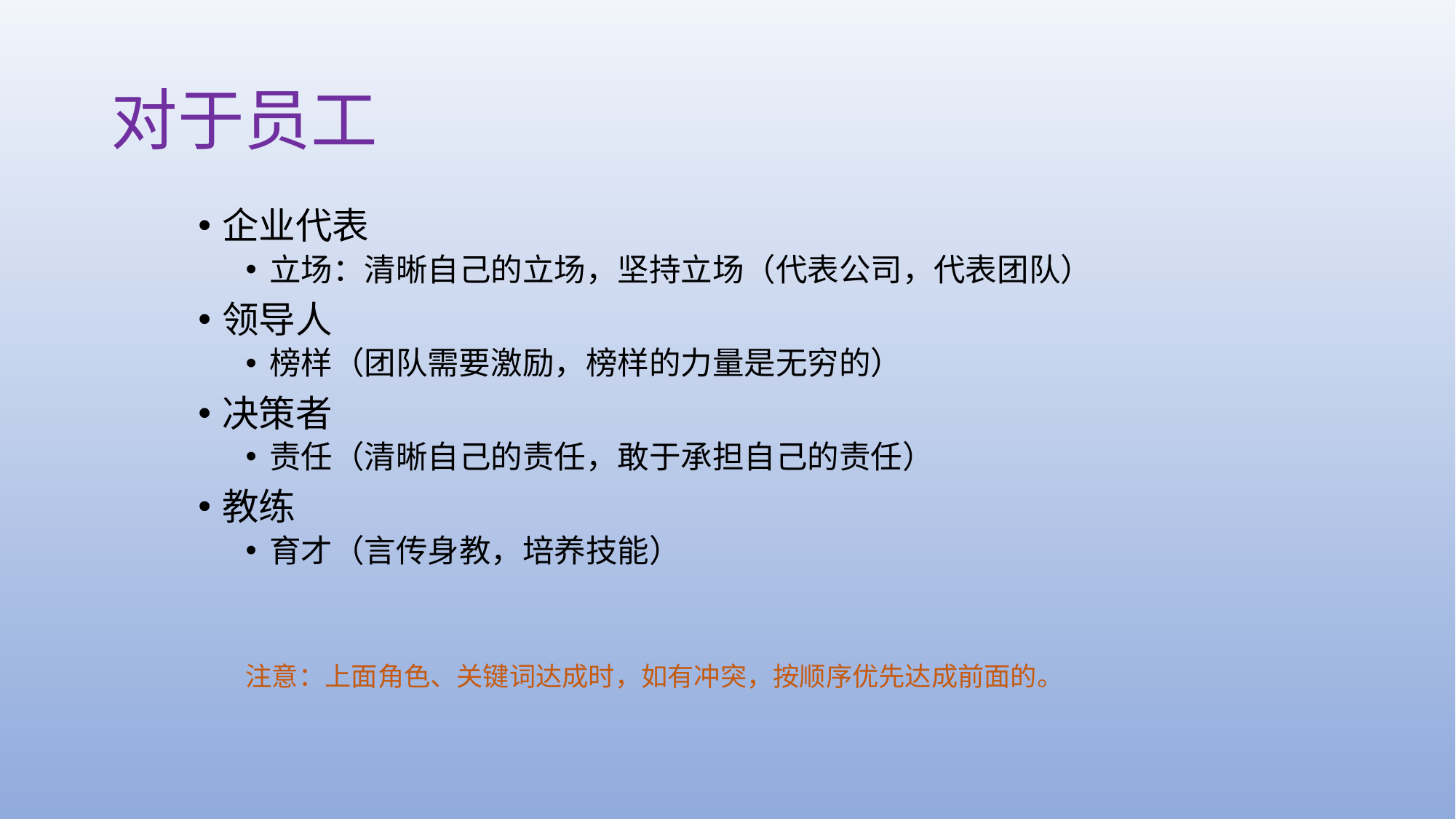

# 对于员工
企业代表
立场：清晰自己的立场，坚持立场（代表公司，代表团队）
领导人
榜样（团队需要激励，榜样的力量是无穷的）
决策者
责任（清晰自己的责任，敢于承担自己的责任）
教练
育才（言传身教，培养技能）

注意：上面角色、关键词达成时，如有冲突，按顺序优先达成前面的。